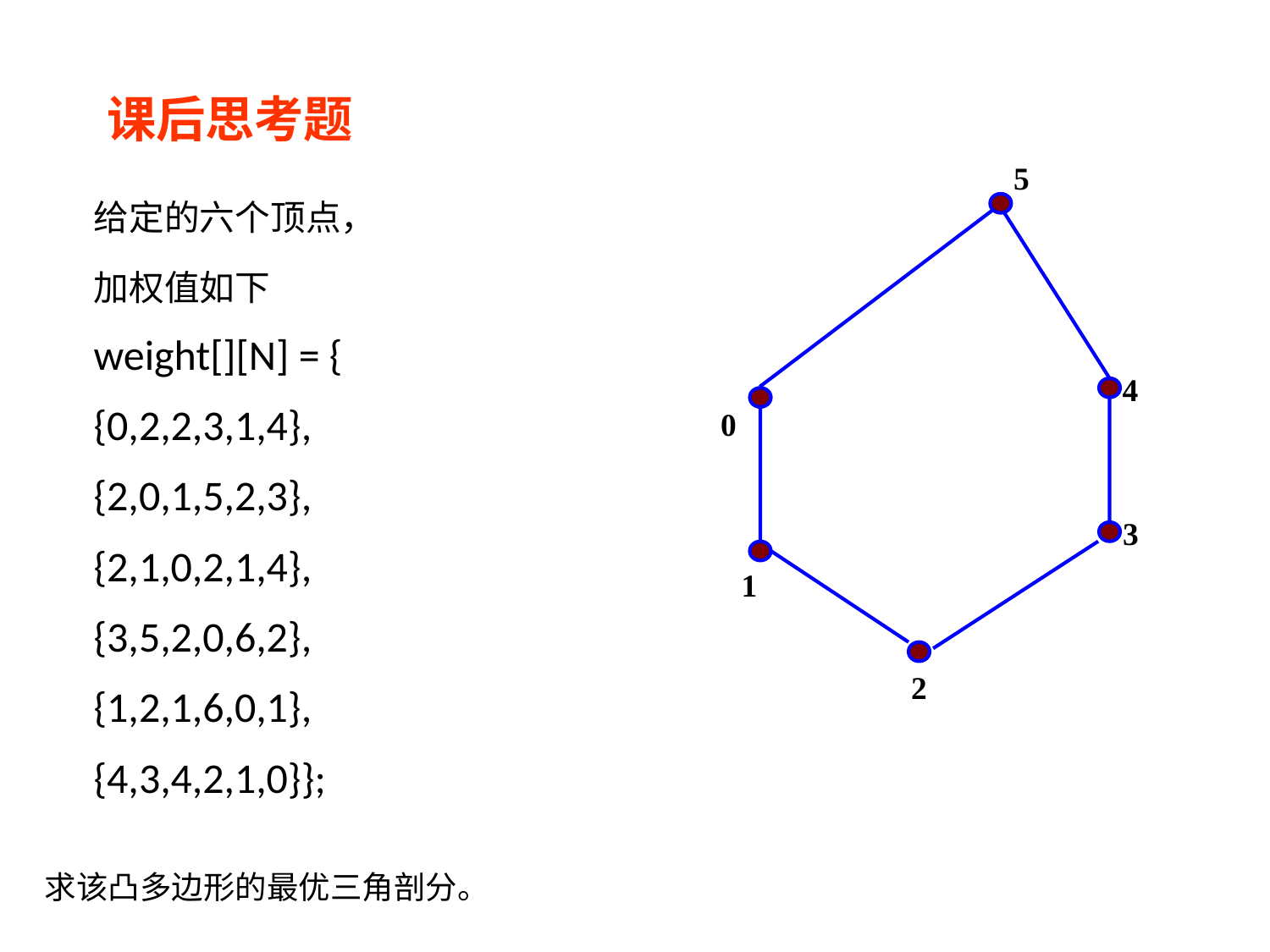

课后思考题
5

4

0

3

1

2
给定的六个顶点，
加权值如下
weight[][N] = {
{0,2,2,3,1,4},
{2,0,1,5,2,3},
{2,1,0,2,1,4},
{3,5,2,0,6,2},
{1,2,1,6,0,1},
{4,3,4,2,1,0}};

求该凸多边形的最优三角剖分。